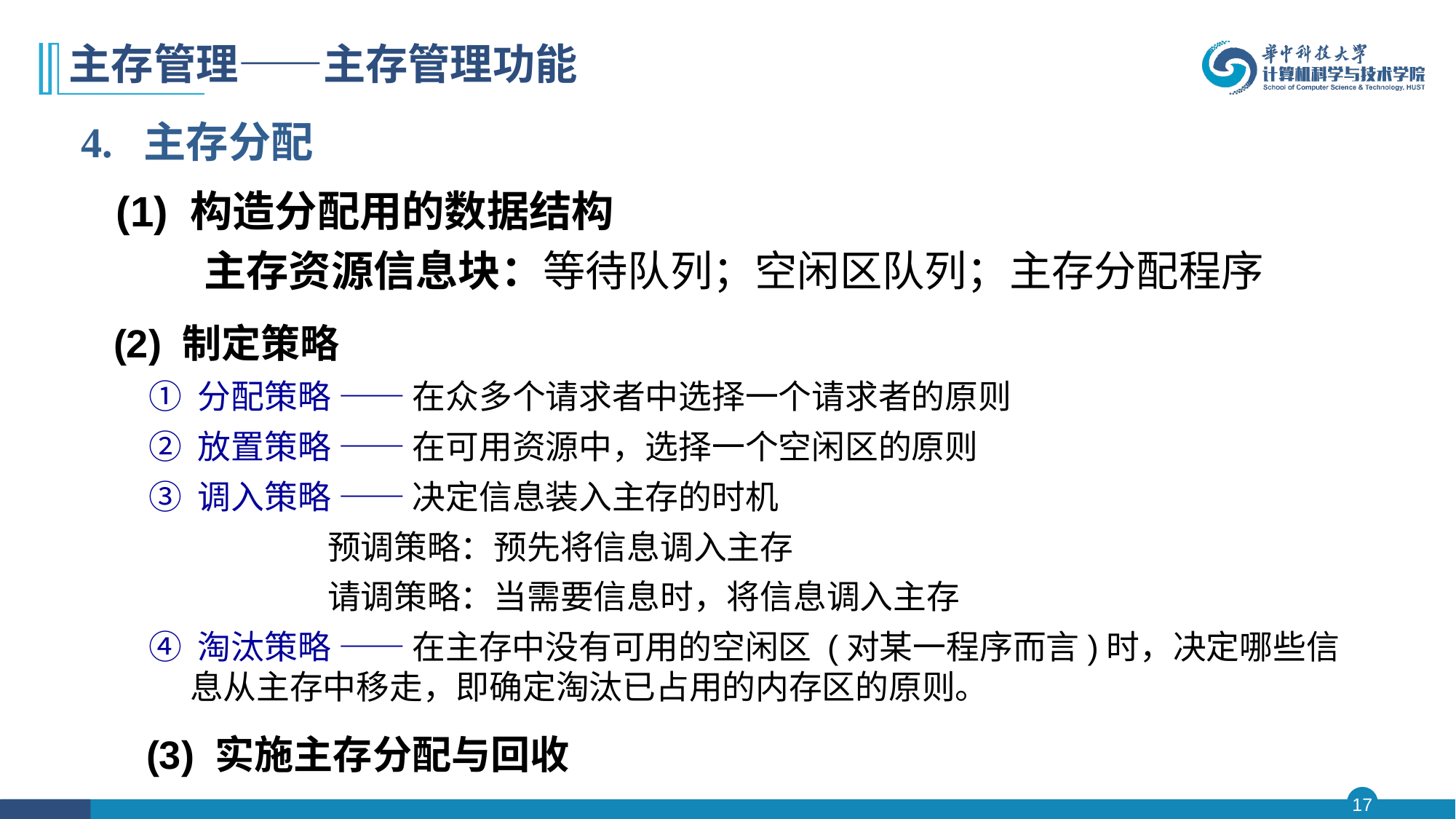

# 主存管理——主存管理功能
4.  主存分配
   (1) 构造分配用的数据结构
              主存资源信息块：等待队列；空闲区队列；主存分配程序
   (2) 制定策略
① 分配策略 —— 在众多个请求者中选择一个请求者的原则
② 放置策略 —— 在可用资源中，选择一个空闲区的原则
③ 调入策略 —— 决定信息装入主存的时机
                                预调策略：预先将信息调入主存
                                请调策略：当需要信息时，将信息调入主存
④ 淘汰策略 —— 在主存中没有可用的空闲区 (对某一程序而言)时，决定哪些信息从主存中移走，即确定淘汰已占用的内存区的原则。
      (3) 实施主存分配与回收